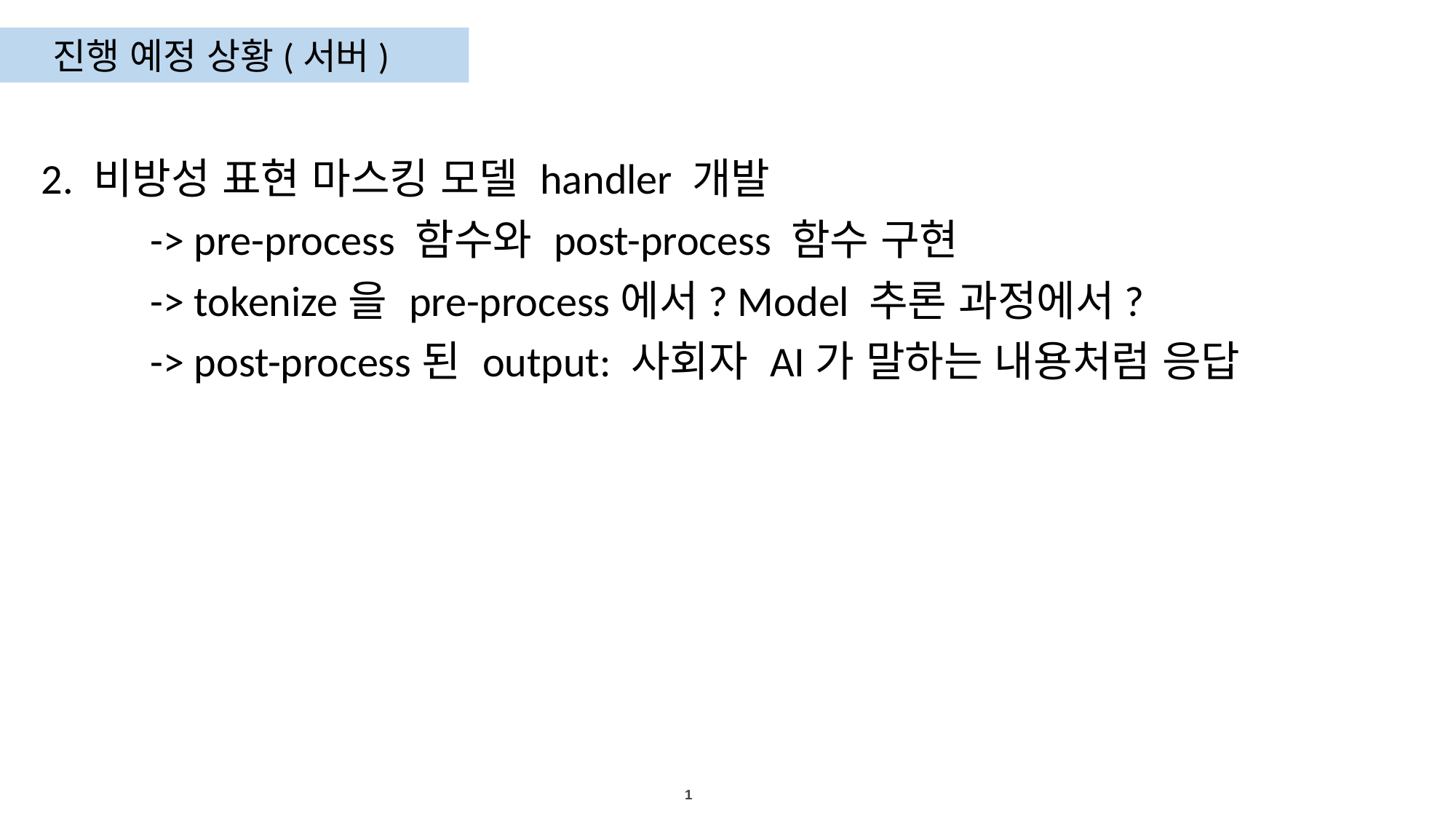

진행 예정 상황(서버)
2. 비방성 표현 마스킹 모델 handler 개발
	-> pre-process 함수와 post-process 함수 구현
	-> tokenize을 pre-process에서? Model 추론 과정에서?
	-> post-process된 output: 사회자 AI가 말하는 내용처럼 응답

1